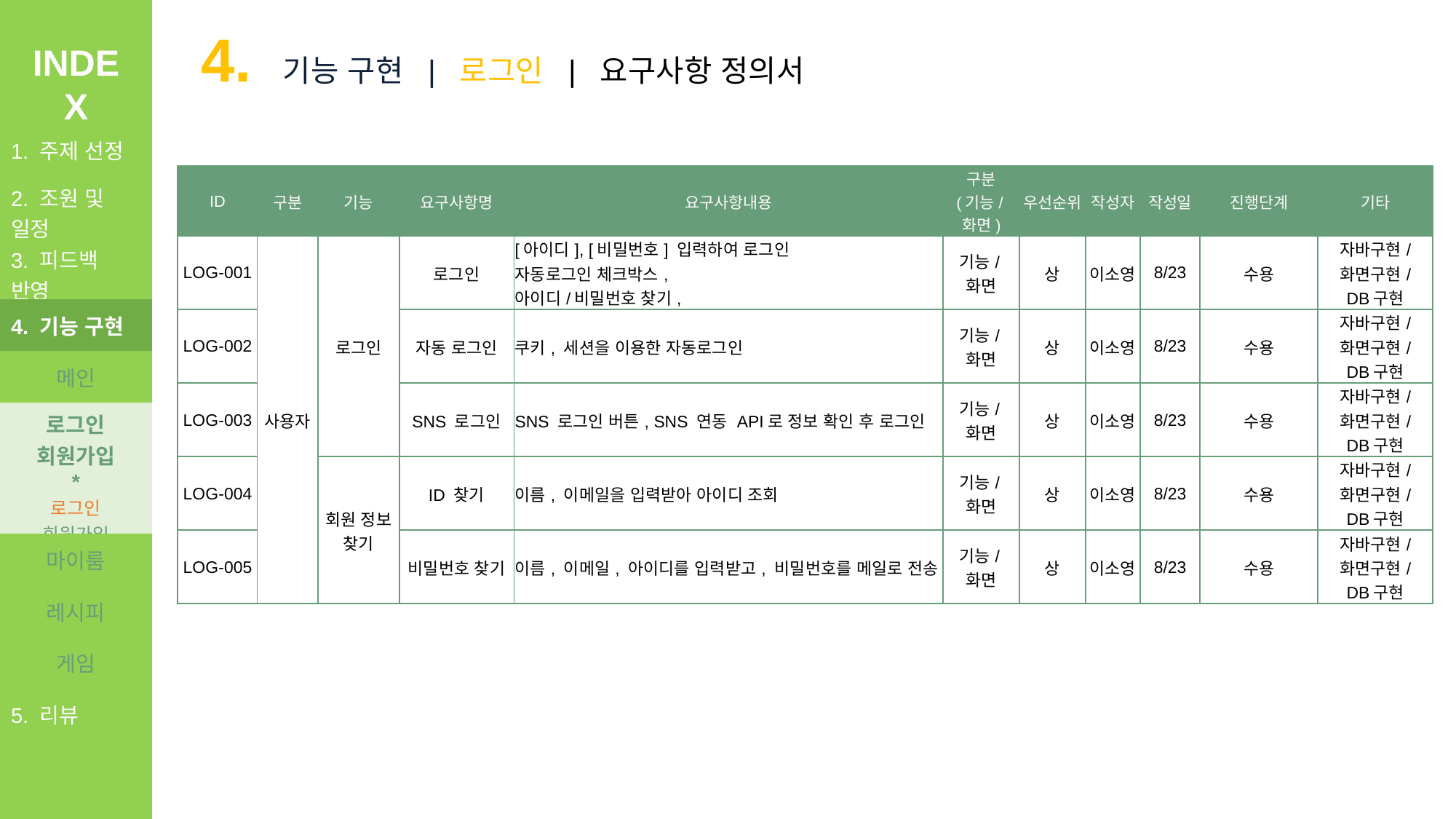

4. 기능 구현  |  로그인  |  요구사항 정의서
INDEX
| 1. 주제 선정 |
| --- |
| 2. 조원 및 일정 |
| 3. 피드백 반영 |
| 4. 기능 구현 |
| 메인 |
| 로그인 회원가입 \* 로그인 회원가입 |
| 마이룸 |
| 레시피 |
| 게임 |
| 5. 리뷰 |
| ID | 구분 | 기능 | 요구사항명 | 요구사항내용 | 구분 (기능/화면) | 우선순위 | 작성자 | 작성일 | 진행단계 | 기타 |
| --- | --- | --- | --- | --- | --- | --- | --- | --- | --- | --- |
| LOG-001 | 사용자 | 로그인 | 로그인 | [아이디], [비밀번호] 입력하여 로그인 자동로그인 체크박스, 아이디/비밀번호 찾기, | 기능/화면 | 상 | 이소영 | 8/23 | 수용 | 자바구현/ 화면구현/ DB구현 |
| LOG-002 |  |  | 자동 로그인 | 쿠키, 세션을 이용한 자동로그인 | 기능/화면 | 상 | 이소영 | 8/23 | 수용 | 자바구현/ 화면구현/ DB구현 |
| LOG-003 |  |  | SNS 로그인 | SNS 로그인 버튼, SNS 연동 API로 정보 확인 후 로그인 | 기능/화면 | 상 | 이소영 | 8/23 | 수용 | 자바구현/ 화면구현/ DB구현 |
| LOG-004 |  | 회원 정보 찾기 | ID 찾기 | 이름, 이메일을 입력받아 아이디 조회 | 기능/화면 | 상 | 이소영 | 8/23 | 수용 | 자바구현/ 화면구현/ DB구현 |
| LOG-005 |  |  | 비밀번호 찾기 | 이름, 이메일, 아이디를 입력받고, 비밀번호를 메일로 전송 | 기능/화면 | 상 | 이소영 | 8/23 | 수용 | 자바구현/ 화면구현/ DB구현 |